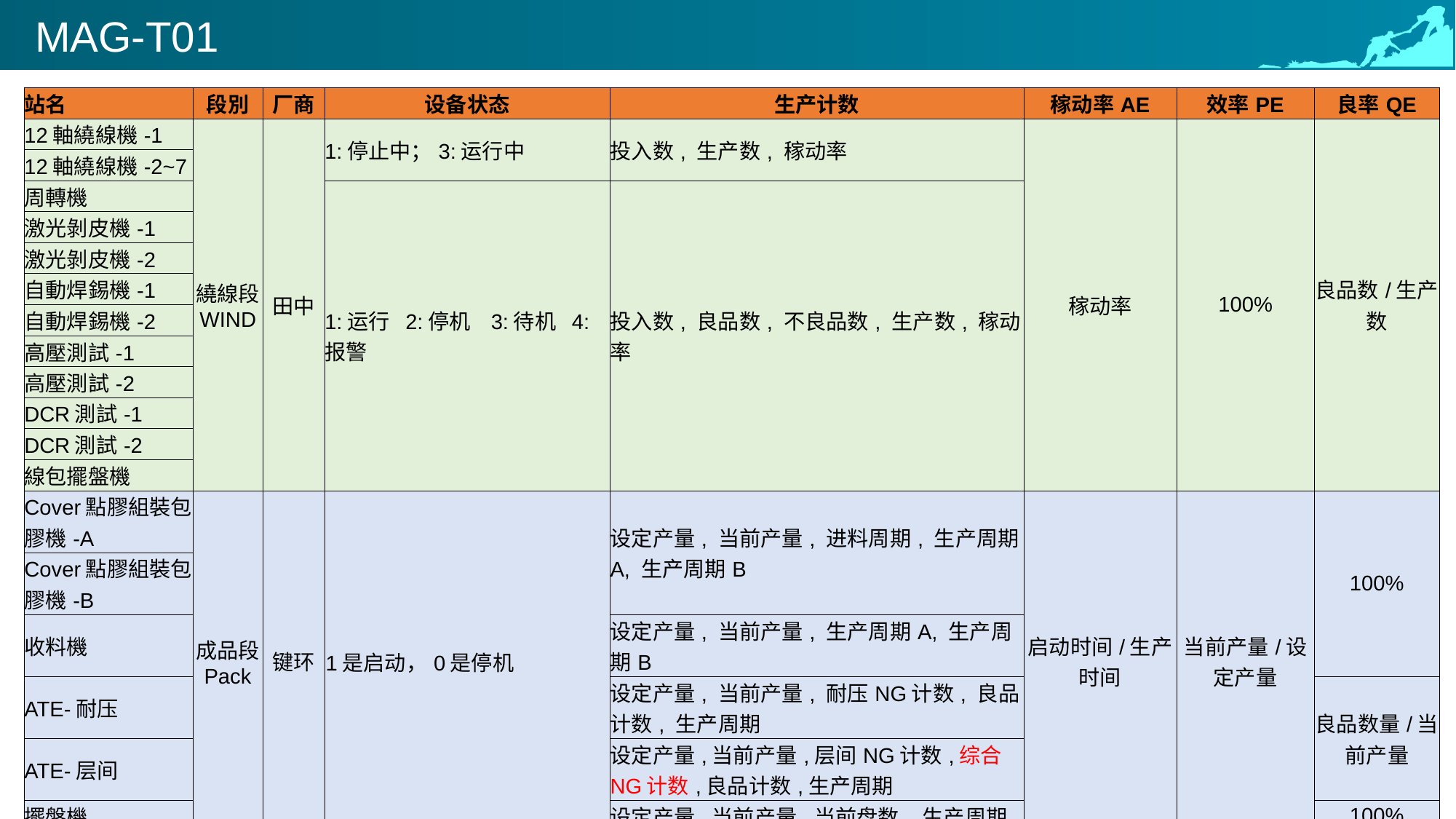

# MAG-T01
| 站名 | 段別 | 厂商 | 设备状态 | 生产计数 | 稼动率AE | 效率PE | 良率QE |
| --- | --- | --- | --- | --- | --- | --- | --- |
| 12軸繞線機-1 | 繞線段 WIND | 田中 | 1:停止中；3:运行中 | 投入数, 生产数, 稼动率 | 稼动率 | 100% | 良品数/生产数 |
| 12軸繞線機-2~7 |  |  |  |  |  |  |  |
| 周轉機 |  |  | 1:运行 2:停机 3:待机 4:报警 | 投入数, 良品数, 不良品数, 生产数, 稼动率 |  |  |  |
| 激光剝皮機-1 |  |  |  |  |  |  |  |
| 激光剝皮機-2 |  |  |  |  |  |  |  |
| 自動焊錫機-1 |  |  |  |  |  |  |  |
| 自動焊錫機-2 |  |  |  |  |  |  |  |
| 高壓測試-1 |  |  |  |  |  |  |  |
| 高壓測試-2 |  |  |  |  |  |  |  |
| DCR測試-1 |  |  |  |  |  |  |  |
| DCR測試-2 |  |  |  |  |  |  |  |
| 線包擺盤機 |  |  |  |  |  |  |  |
| Cover點膠組裝包膠機-A | 成品段 Pack | 键环 | 1是启动，0是停机 | 设定产量, 当前产量, 进料周期, 生产周期A, 生产周期B | 启动时间/生产时间 | 当前产量/设定产量 | 100% |
| Cover點膠組裝包膠機-B |  |  |  |  |  |  |  |
| 收料機 |  |  |  | 设定产量, 当前产量, 生产周期A, 生产周期B |  |  |  |
| ATE-耐压 |  |  |  | 设定产量, 当前产量, 耐压NG计数, 良品计数, 生产周期 |  |  | 良品数量/当前产量 |
| ATE-层间 |  |  |  | 设定产量,当前产量,层间NG计数,综合NG计数,良品计数,生产周期 |  |  |  |
| 擺盤機 |  |  |  | 设定产量,当前产量,当前盘数, 生产周期 |  |  | 100% |